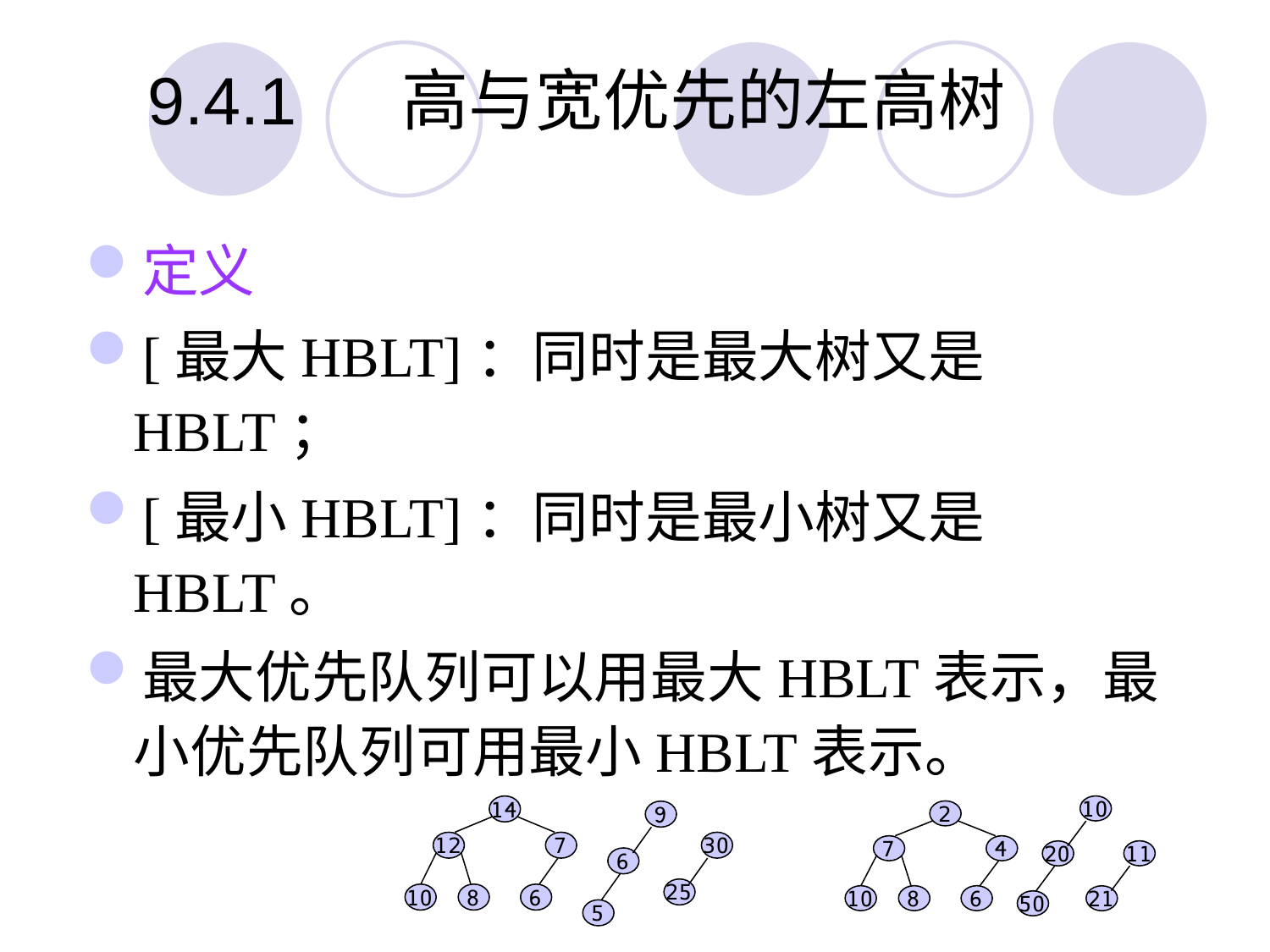

9.4.1	高与宽优先的左高树
25

定义
[最大HBLT]：同时是最大树又是HBLT；
[最小HBLT]：同时是最小树又是HBLT。
最大优先队列可以用最大HBLT表示，最小优先队列可用最小HBLT表示。
14
9

12
7
30
6

25
10
8
6
5
10
2

7
4
11
20

10
8
6
21
50